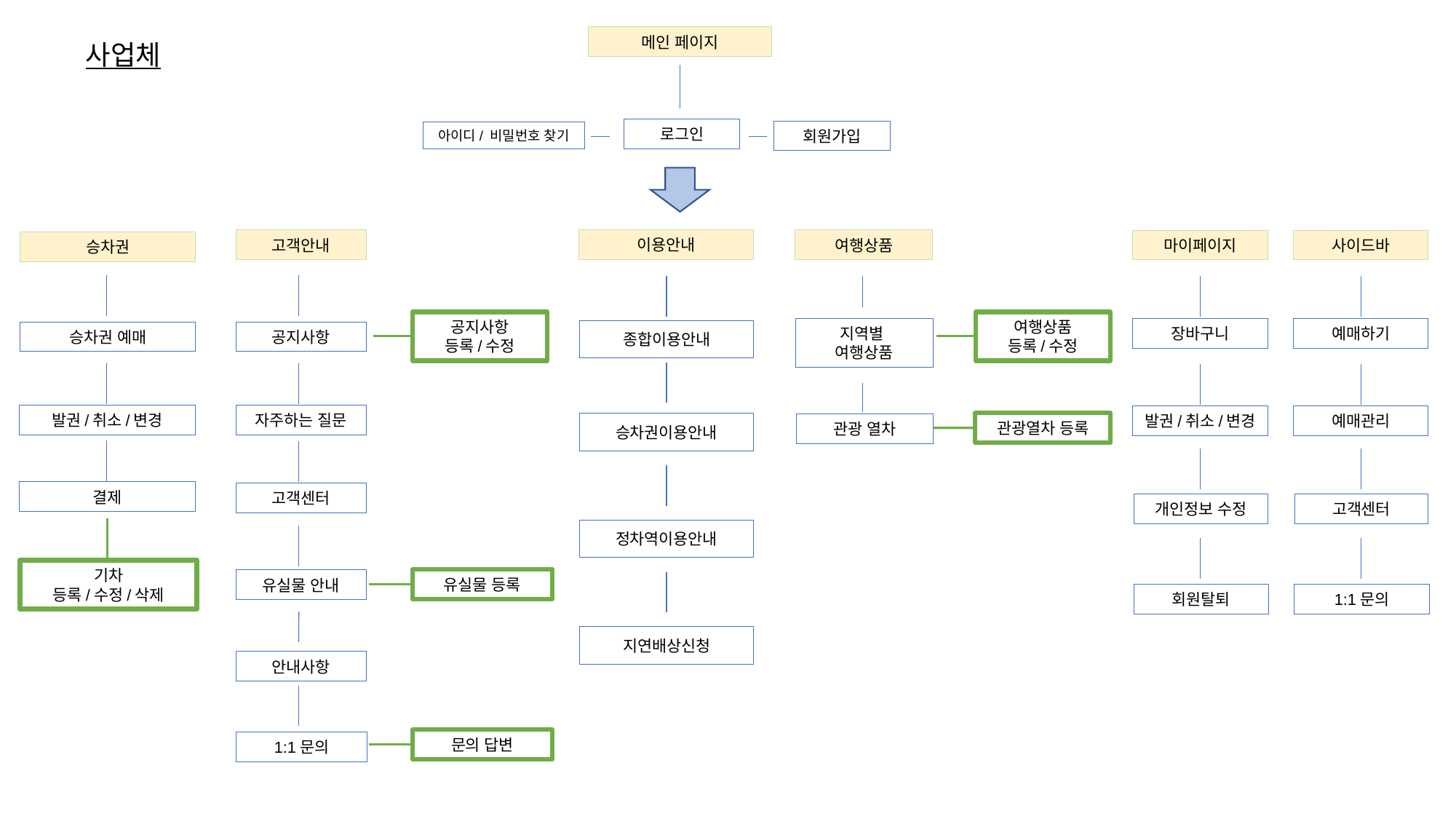

메인 페이지
사업체
로그인
회원가입
아이디/ 비밀번호 찾기

고객안내
이용안내
여행상품
마이페이지
사이드바
승차권
공지사항
등록/수정
여행상품
등록/수정
지역별
여행상품
장바구니
예매하기
종합이용안내
승차권 예매
공지사항
발권/취소/변경
자주하는 질문
발권/취소/변경
예매관리
관광열차 등록
승차권이용안내
관광 열차
결제
고객센터
개인정보 수정
고객센터
기차
등록/수정/삭제
정차역이용안내
유실물 등록
유실물 안내
회원탈퇴
1:1문의
지연배상신청
안내사항
문의 답변
1:1문의